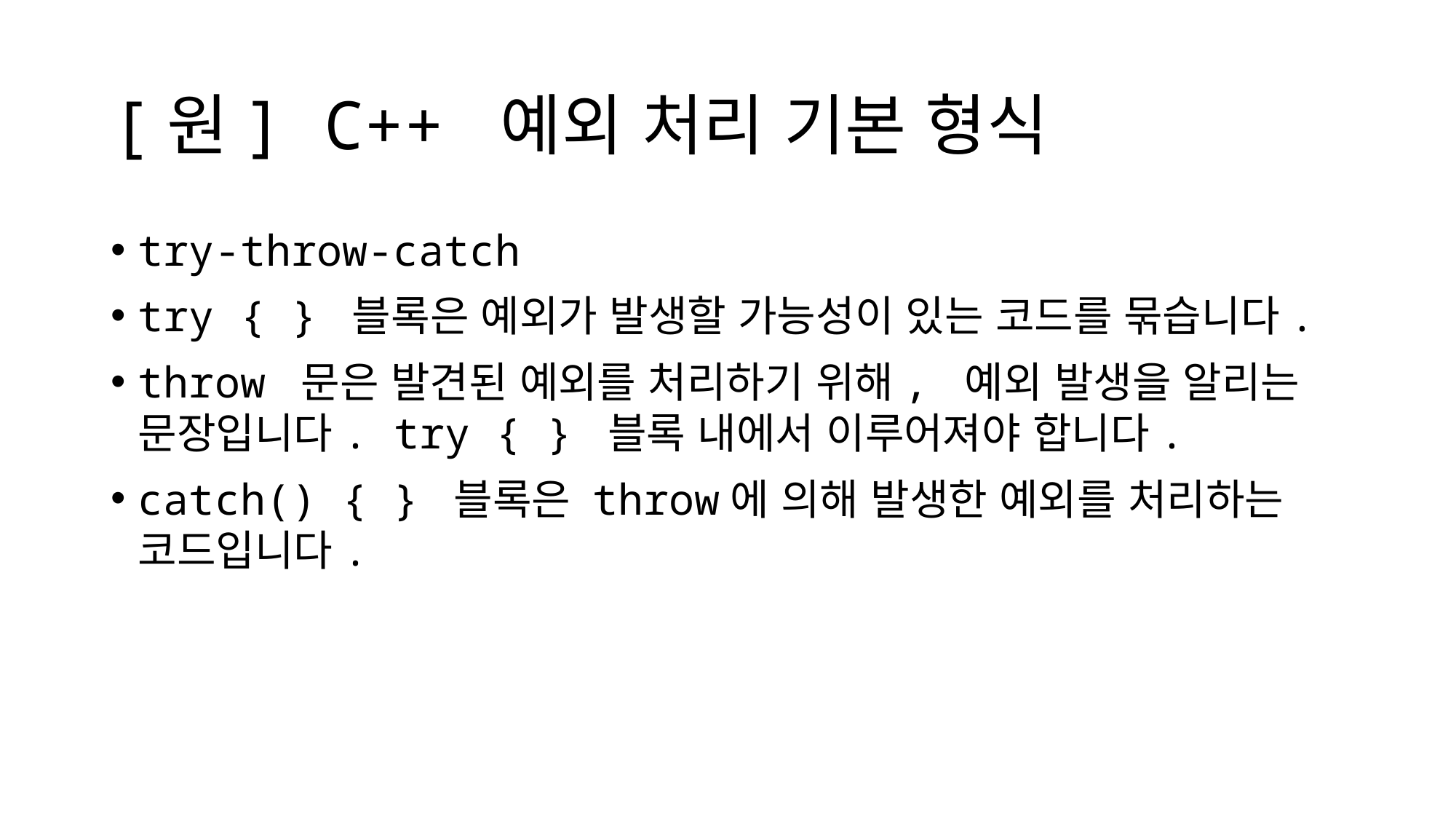

# [원] C++ 예외 처리 기본 형식
try-throw-catch
try { } 블록은 예외가 발생할 가능성이 있는 코드를 묶습니다.
throw 문은 발견된 예외를 처리하기 위해, 예외 발생을 알리는 문장입니다. try { } 블록 내에서 이루어져야 합니다.
catch() { } 블록은 throw에 의해 발생한 예외를 처리하는 코드입니다.